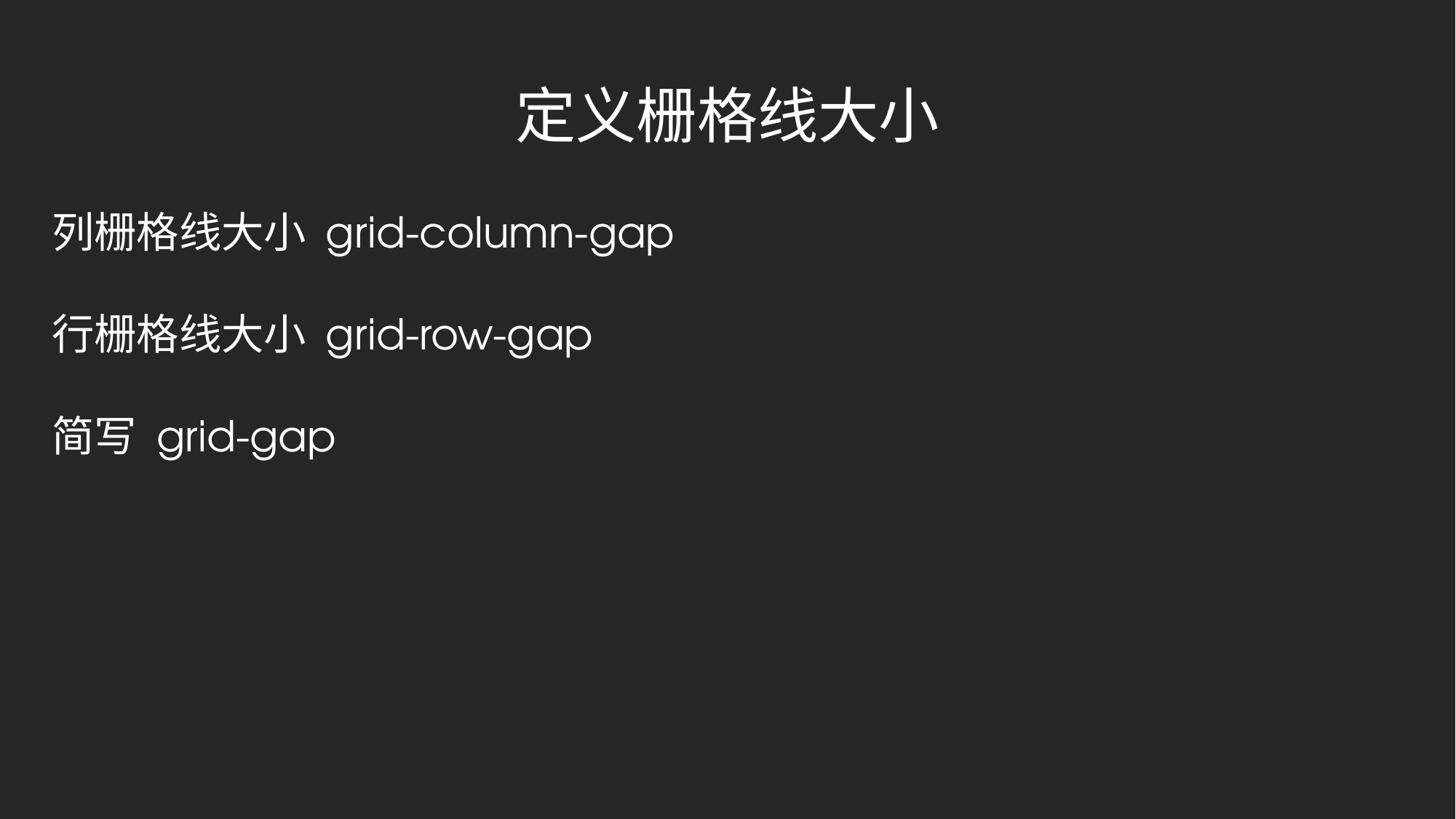

# 定义栅格线大小
列栅格线大小 grid-column-gap

行栅格线大小 grid-row-gap

简写 grid-gap